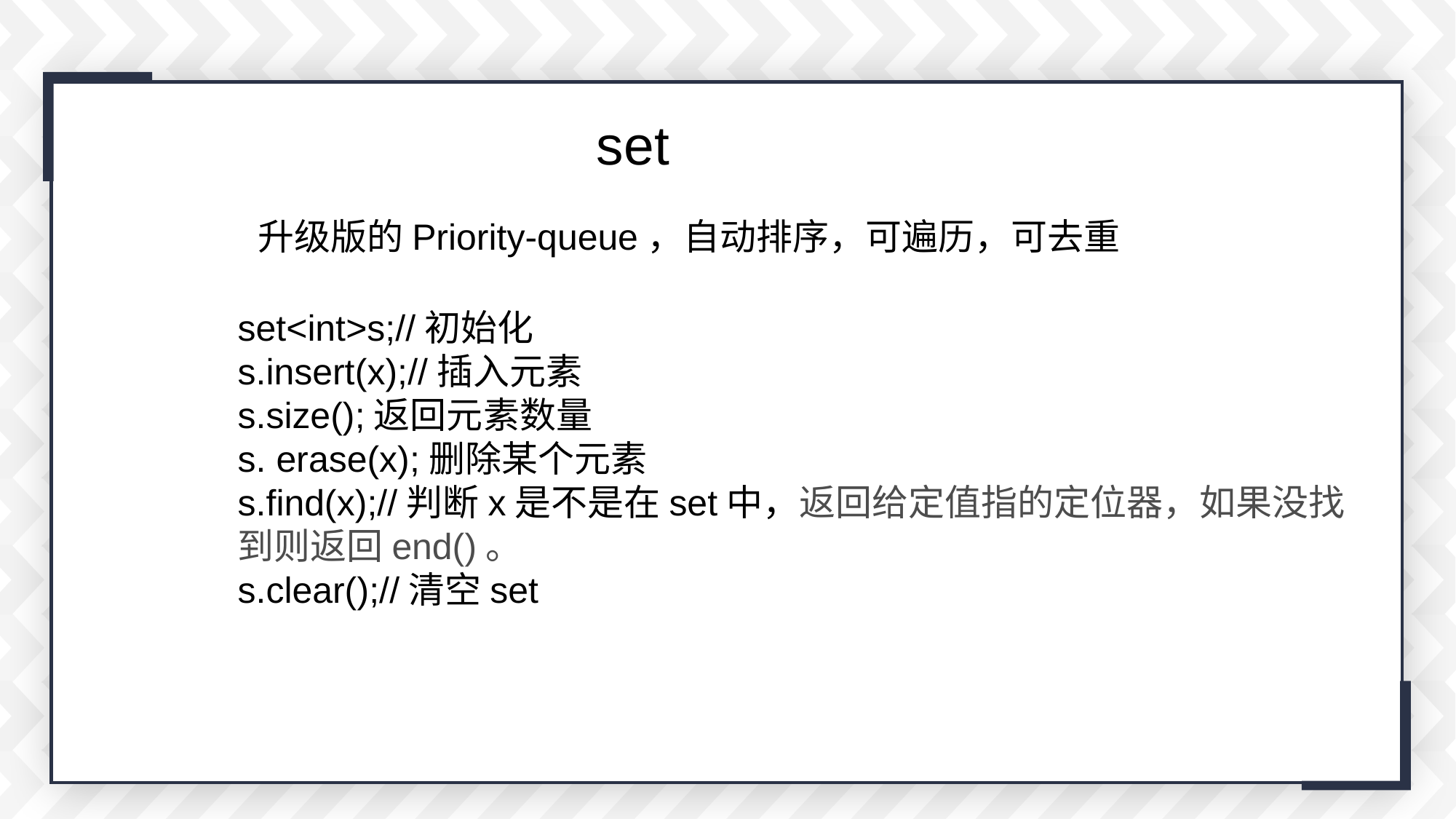

set
升级版的Priority-queue，自动排序，可遍历，可去重

输入
标题
set<int>s;//初始化
s.insert(x);//插入元素
s.size();返回元素数量
s. erase(x);删除某个元素
s.find(x);//判断x是不是在set中，返回给定值指的定位器，如果没找到则返回end()。
s.clear();//清空set

点击在此录入上述图表的综合描述说明，在此录入上述图表的综合描述说明。在此录入上述图表的综合描述说明，在此录入上述图表的综合描述说明